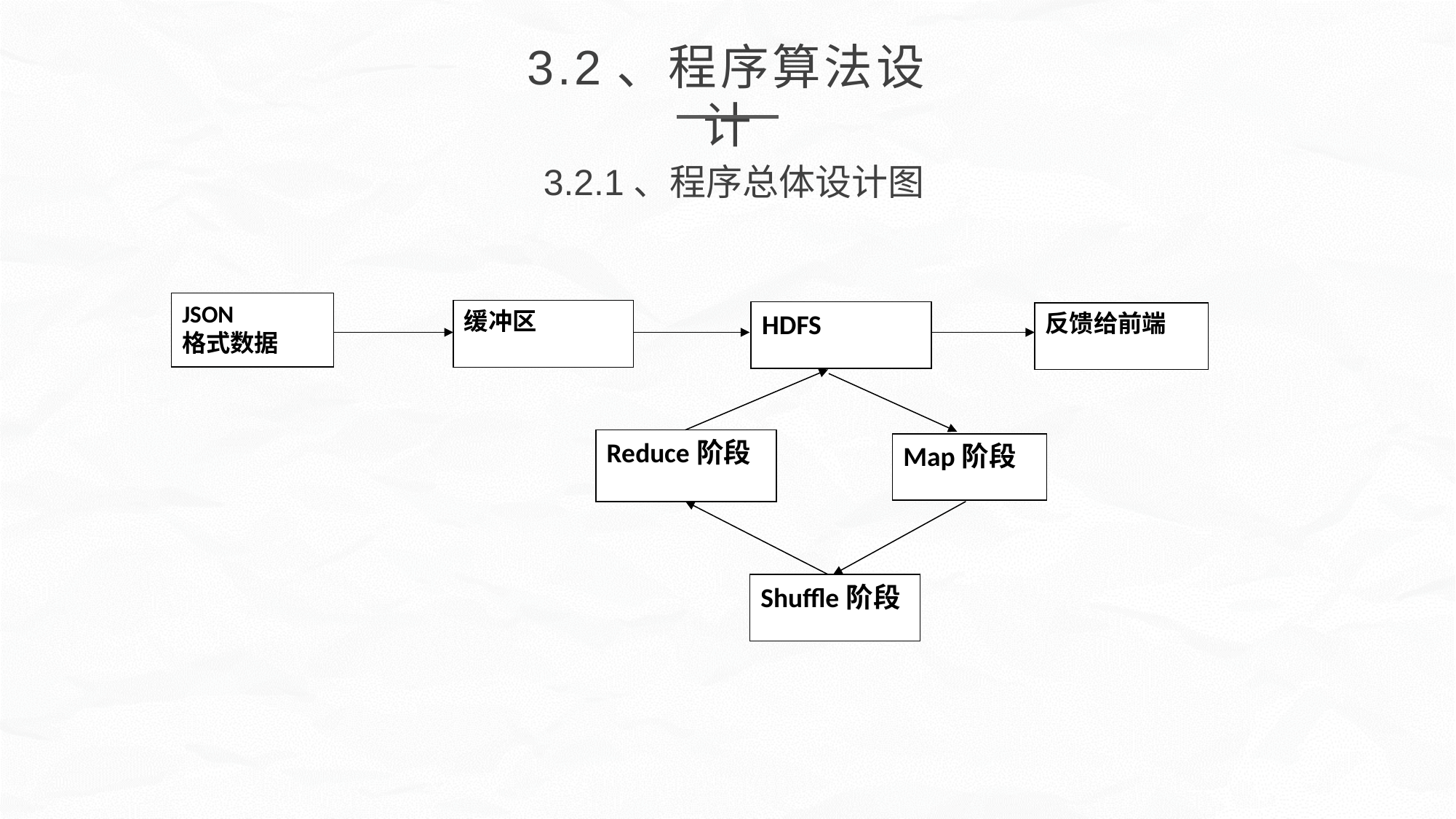

3.2、程序算法设计
3.2.1、程序总体设计图
JSON
格式数据
缓冲区
HDFS
反馈给前端
Reduce阶段
Map阶段
Shuffle阶段